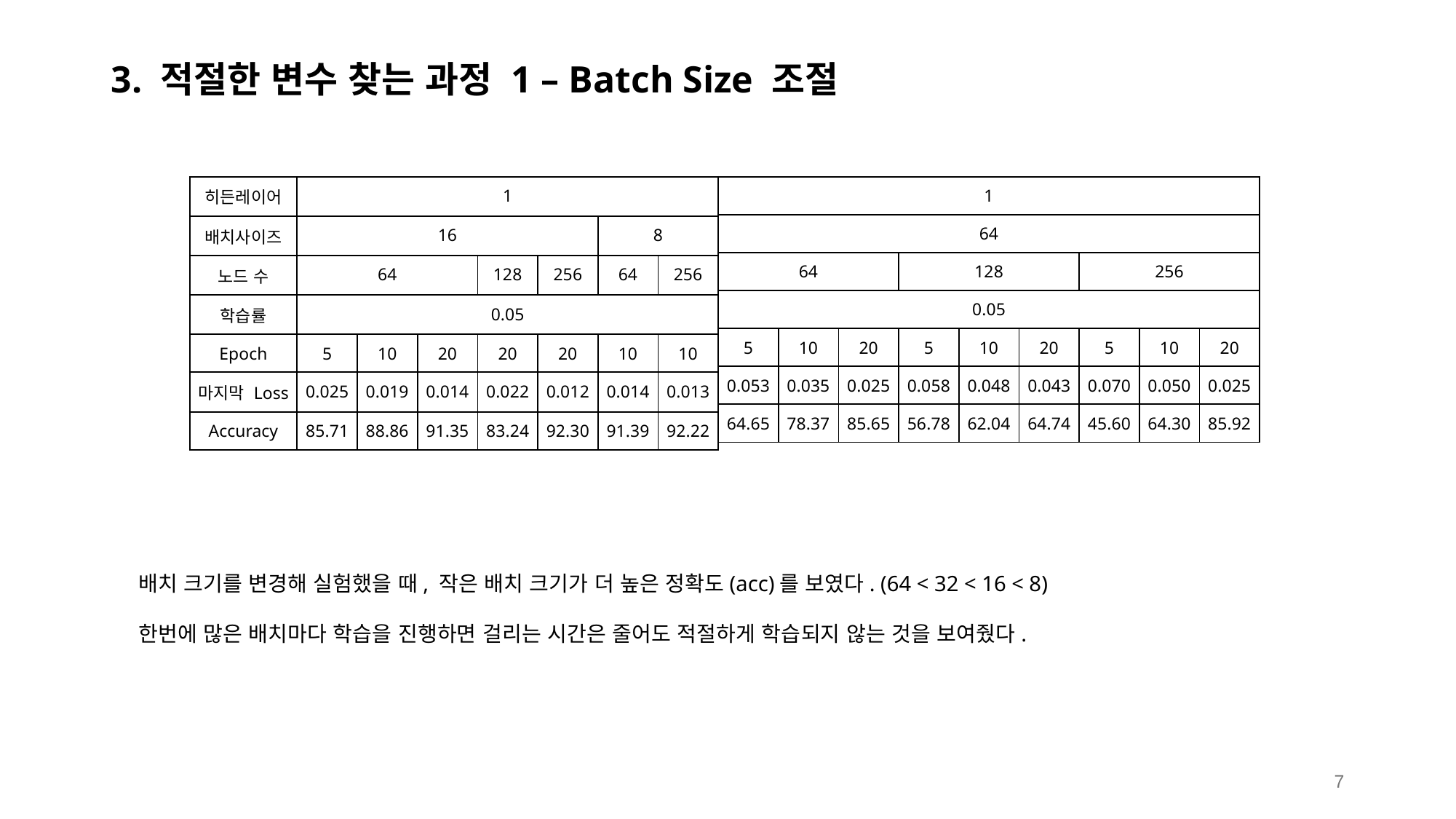

# 3. 적절한 변수 찾는 과정 1 – Batch Size 조절
| 히든레이어 | 1 |  |  |  |  |  |  |
| --- | --- | --- | --- | --- | --- | --- | --- |
| 배치사이즈 | 16 |  |  |  |  | 8 |  |
| 노드 수 | 64 |  |  | 128 | 256 | 64 | 256 |
| 학습률 | 0.05 |  |  |  |  |  |  |
| Epoch | 5 | 10 | 20 | 20 | 20 | 10 | 10 |
| 마지막 Loss | 0.025 | 0.019 | 0.014 | 0.022 | 0.012 | 0.014 | 0.013 |
| Accuracy | 85.71 | 88.86 | 91.35 | 83.24 | 92.30 | 91.39 | 92.22 |
| 1 |  |  |  |  |  |  |  |  |
| --- | --- | --- | --- | --- | --- | --- | --- | --- |
| 64 |  |  |  |  |  |  |  |  |
| 64 |  |  | 128 |  |  | 256 |  |  |
| 0.05 |  |  |  |  |  |  |  |  |
| 5 | 10 | 20 | 5 | 10 | 20 | 5 | 10 | 20 |
| 0.053 | 0.035 | 0.025 | 0.058 | 0.048 | 0.043 | 0.070 | 0.050 | 0.025 |
| 64.65 | 78.37 | 85.65 | 56.78 | 62.04 | 64.74 | 45.60 | 64.30 | 85.92 |
배치 크기를 변경해 실험했을 때, 작은 배치 크기가 더 높은 정확도(acc)를 보였다. (64 < 32 < 16 < 8)

한번에 많은 배치마다 학습을 진행하면 걸리는 시간은 줄어도 적절하게 학습되지 않는 것을 보여줬다.
7